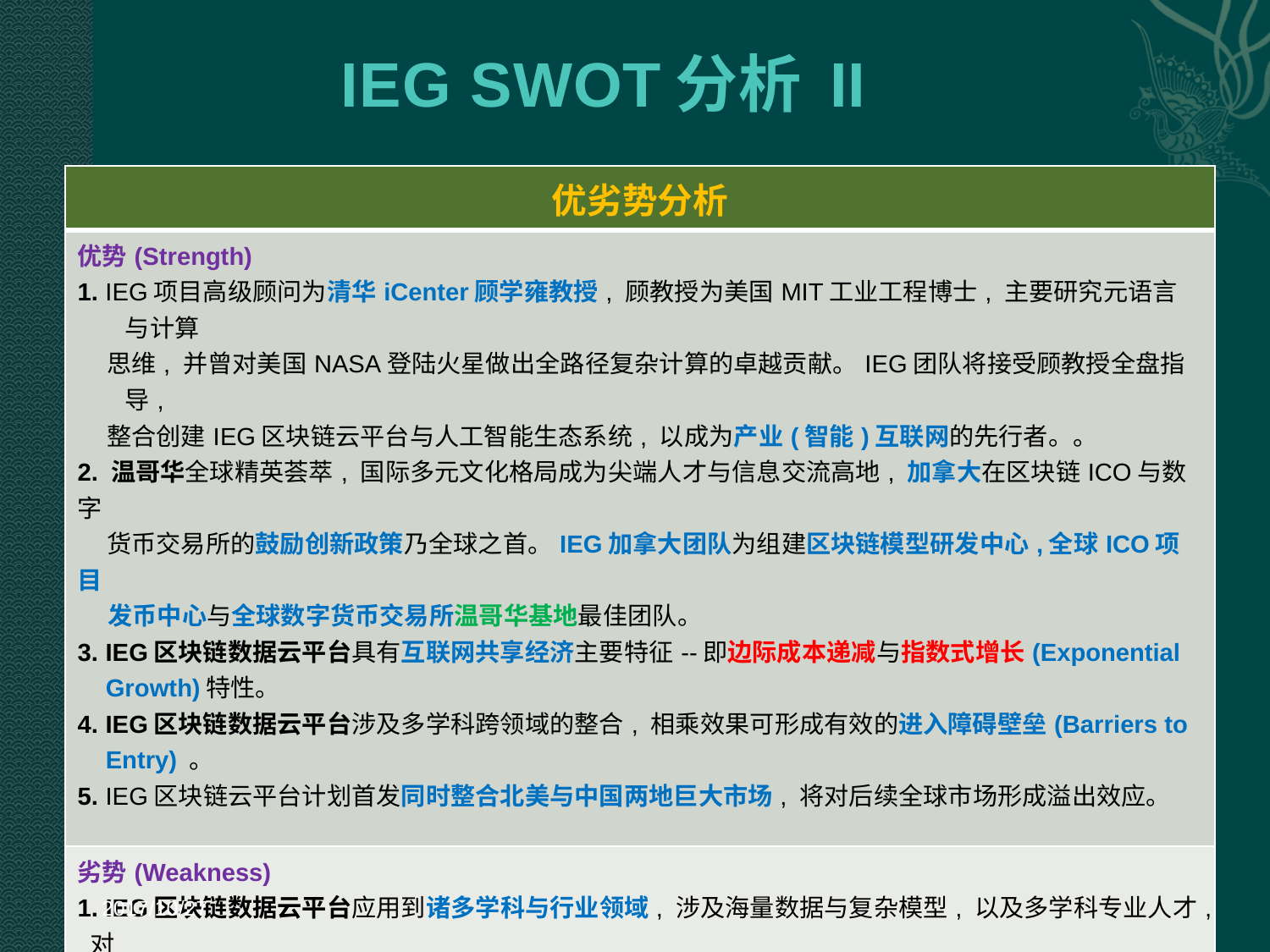

# IEG SWOT分析 II
| 优劣势分析 |
| --- |
| 优势(Strength) 1. IEG项目高级顾问为清华iCenter顾学雍教授, 顾教授为美国MIT工业工程博士, 主要研究元语言与计算 思维, 并曾对美国NASA登陆火星做出全路径复杂计算的卓越贡献。IEG团队将接受顾教授全盘指导, 整合创建IEG区块链云平台与人工智能生态系统, 以成为产业(智能)互联网的先行者。。 2. 温哥华全球精英荟萃, 国际多元文化格局成为尖端人才与信息交流高地, 加拿大在区块链ICO与数字 货币交易所的鼓励创新政策乃全球之首。IEG加拿大团队为组建区块链模型研发中心,全球ICO项目 发币中心与全球数字货币交易所温哥华基地最佳团队。 3. IEG区块链数据云平台具有互联网共享经济主要特征--即边际成本递减与指数式增长(Exponential Growth)特性。 4. IEG区块链数据云平台涉及多学科跨领域的整合, 相乘效果可形成有效的进入障碍壁垒(Barriers to Entry) 。 5. IEG区块链云平台计划首发同时整合北美与中国两地巨大市场, 将对后续全球市场形成溢出效应。 |
| 劣势(Weakness) 1. IEG区块链数据云平台应用到诸多学科与行业领域, 涉及海量数据与复杂模型, 以及多学科专业人才, 对 于建立新团队的整合协调难度大。 2. IEG区块链数据云平台跨领域多学科开发团队, 初始启动费用较高, 增加启动难度。 3. 科技从业人员多数仍习惯于大数据编程的旧有思考模式, 对应用范畴论与张量实践贯通所有复杂系统 的愿景仍未有基本认识, 沟通交流成本巨大。 |
2017/10/27
22